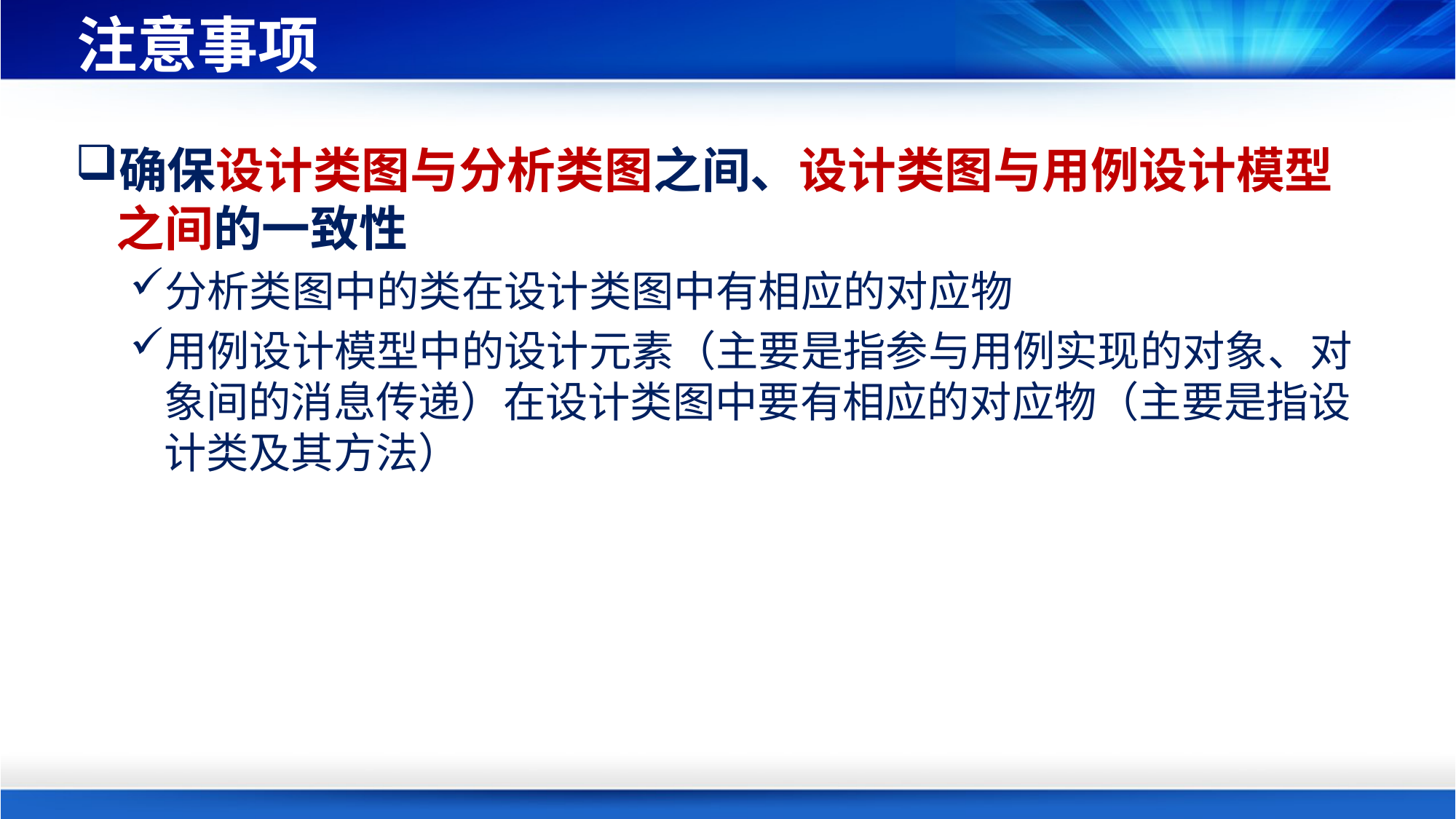

# 注意事项
确保设计类图与分析类图之间、设计类图与用例设计模型之间的一致性
分析类图中的类在设计类图中有相应的对应物
用例设计模型中的设计元素（主要是指参与用例实现的对象、对象间的消息传递）在设计类图中要有相应的对应物（主要是指设计类及其方法）